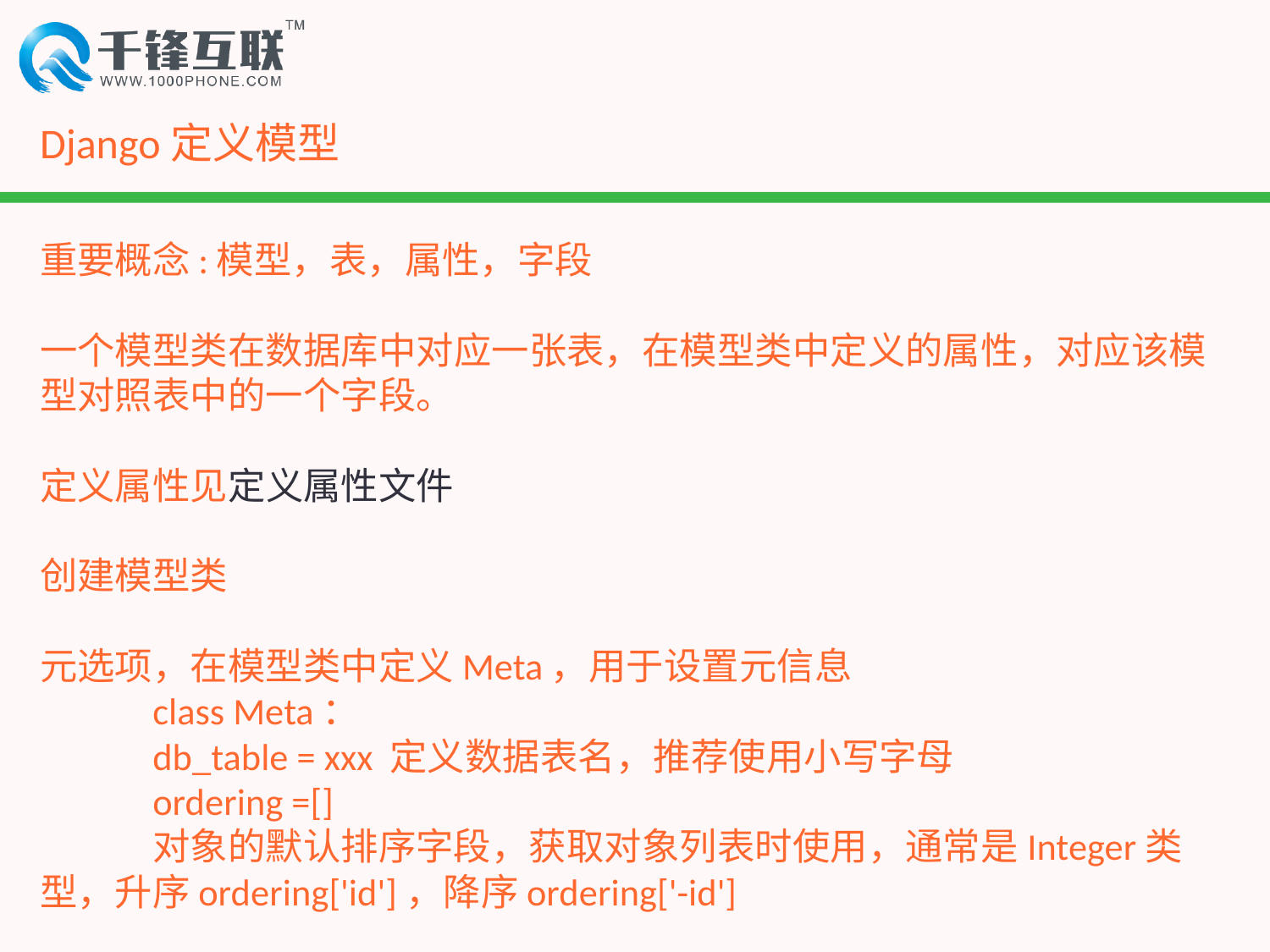

# Django定义模型
重要概念:模型，表，属性，字段

一个模型类在数据库中对应一张表，在模型类中定义的属性，对应该模型对照表中的一个字段。

定义属性见定义属性文件

创建模型类

元选项，在模型类中定义Meta，用于设置元信息
	class Meta：
		db_table = xxx 定义数据表名，推荐使用小写字母
		ordering =[]
	对象的默认排序字段，获取对象列表时使用，通常是Integer类型，升序ordering['id']，降序ordering['-id']